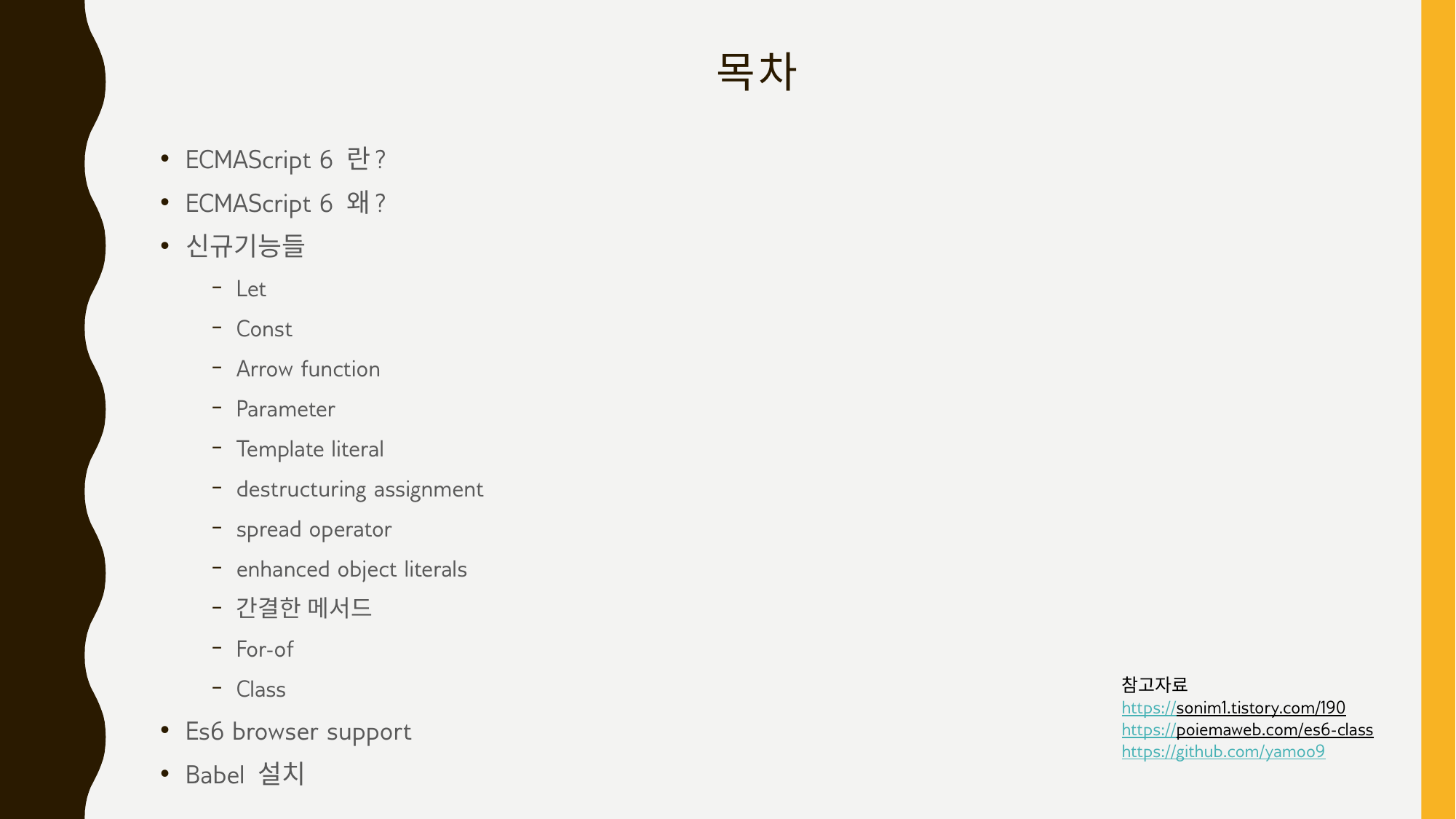

# 목차
ECMAScript 6 란?
ECMAScript 6 왜?
신규기능들
Let
Const
Arrow function
Parameter
Template literal
destructuring assignment
spread operator
enhanced object literals
간결한 메서드
For-of
Class
Es6 browser support
Babel 설치
참고자료
https://sonim1.tistory.com/190
https://poiemaweb.com/es6-class
https://github.com/yamoo9